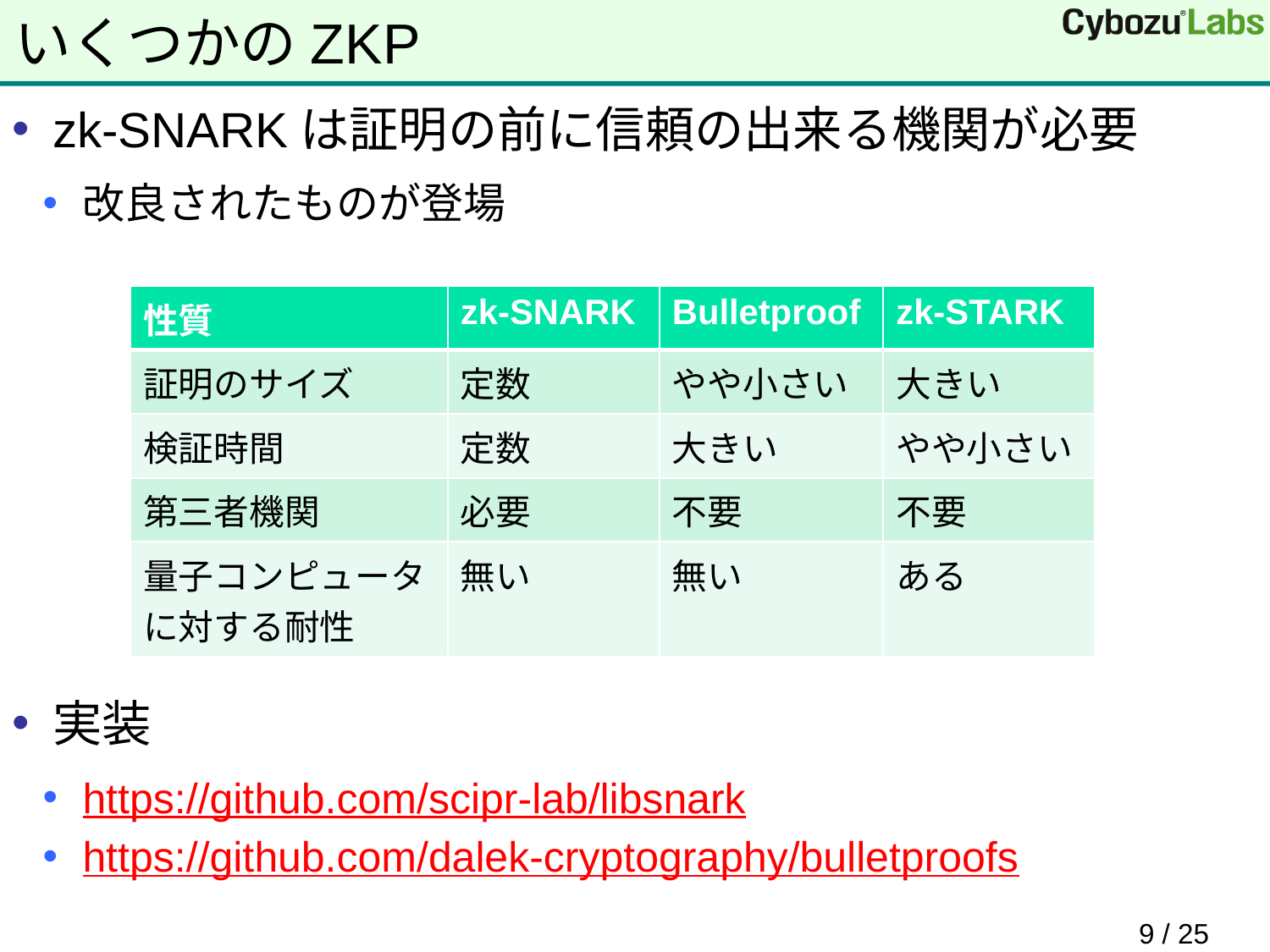

# いくつかのZKP
zk-SNARKは証明の前に信頼の出来る機関が必要
改良されたものが登場

実装
https://github.com/scipr-lab/libsnark
https://github.com/dalek-cryptography/bulletproofs

| 性質 | zk-SNARK | Bulletproof | zk-STARK |
| --- | --- | --- | --- |
| 証明のサイズ | 定数 | やや小さい | 大きい |
| 検証時間 | 定数 | 大きい | やや小さい |
| 第三者機関 | 必要 | 不要 | 不要 |
| 量子コンピュータ に対する耐性 | 無い | 無い | ある |
    9 / 25